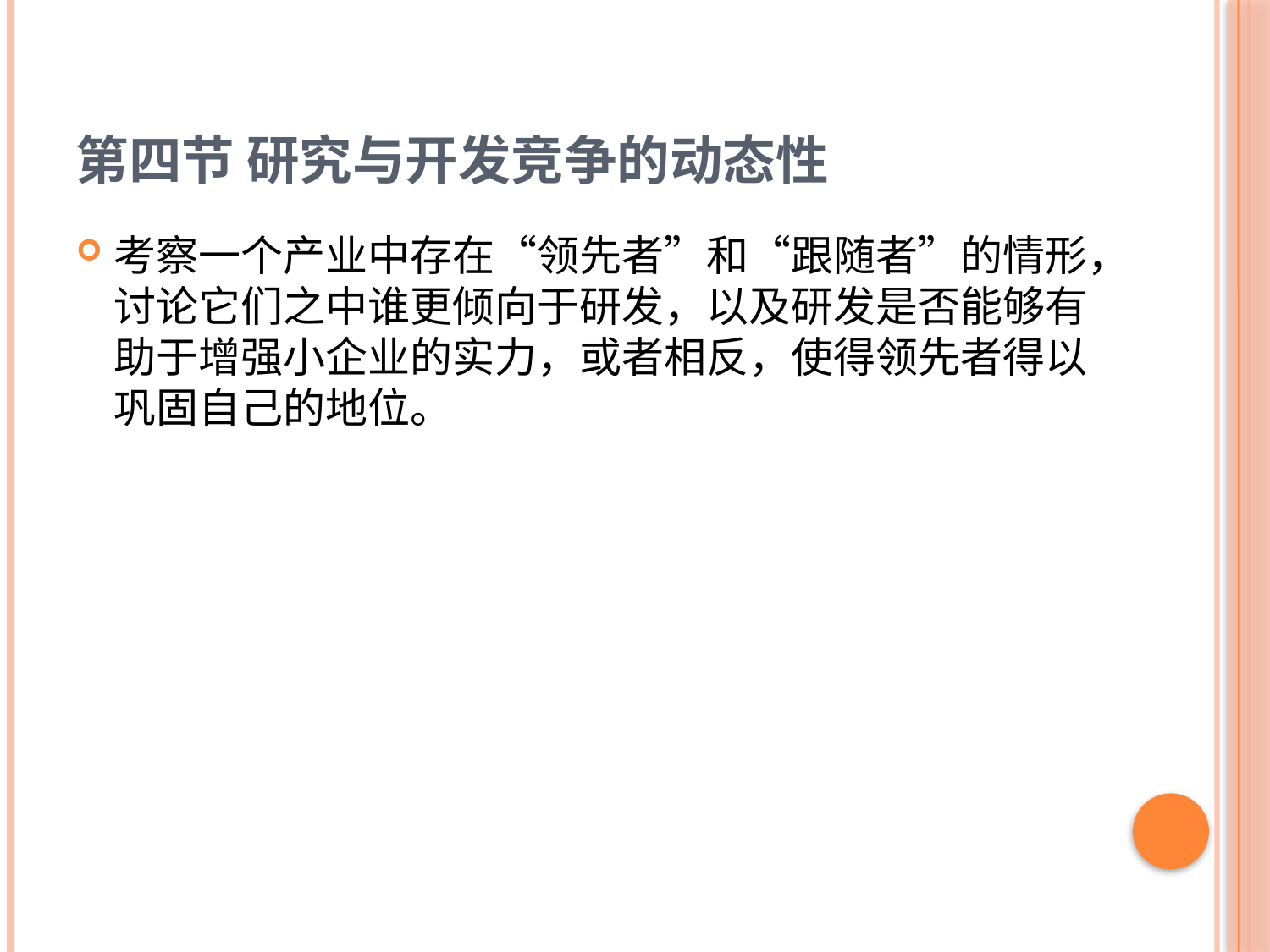

# 第四节 研究与开发竞争的动态性
考察一个产业中存在“领先者”和“跟随者”的情形，讨论它们之中谁更倾向于研发，以及研发是否能够有助于增强小企业的实力，或者相反，使得领先者得以巩固自己的地位。